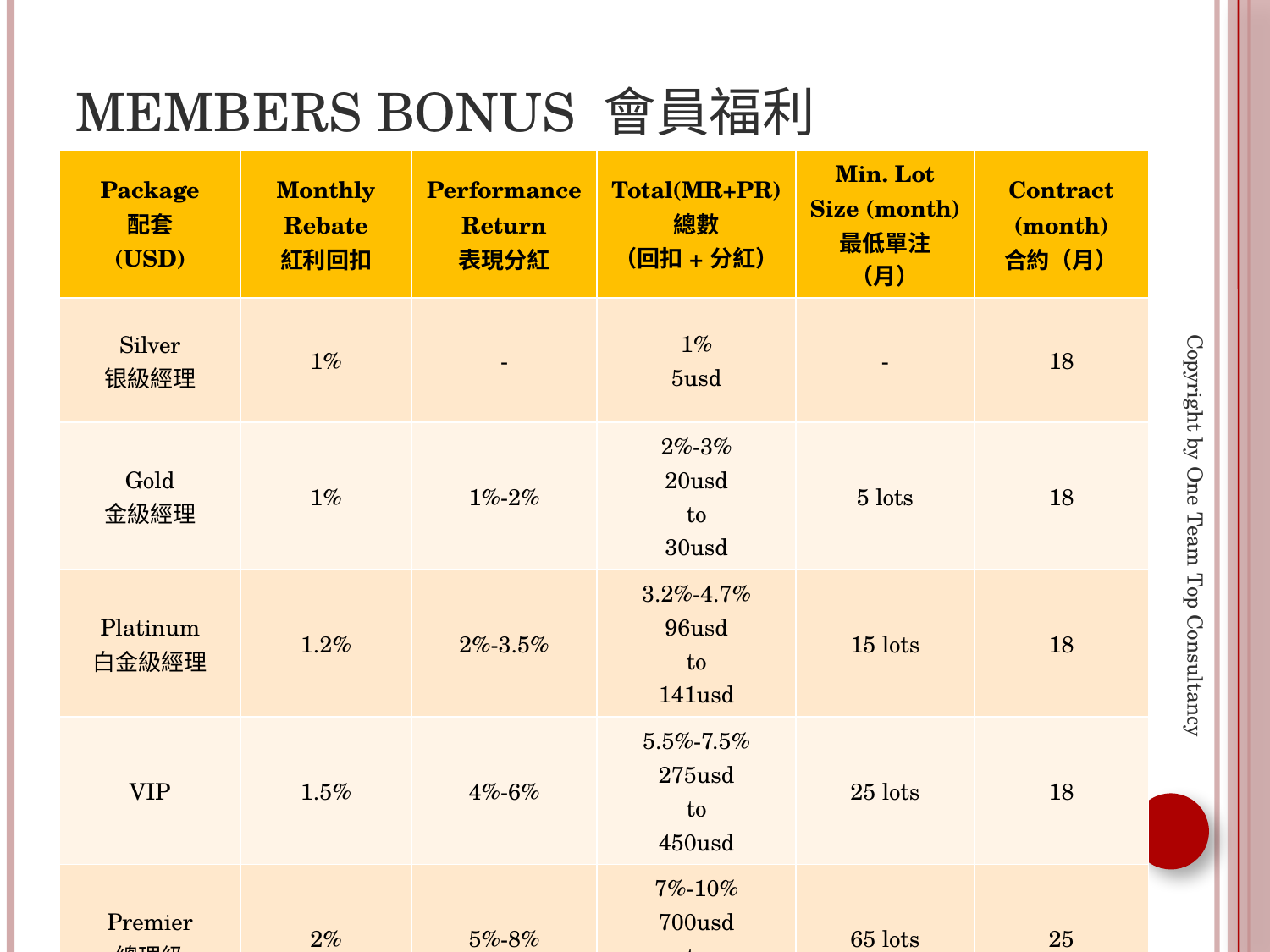

# Members Bonus 會員福利
| Package 配套 (USD) | Monthly Rebate 紅利回扣 | Performance Return 表現分紅 | Total(MR+PR) 總數 （回扣+分紅） | Min. Lot Size (month) 最低單注（月） | Contract (month) 合約（月） |
| --- | --- | --- | --- | --- | --- |
| Silver 银級經理 | 1% | - | 1% 5usd | - | 18 |
| Gold 金級經理 | 1% | 1%-2% | 2%-3% 20usd to 30usd | 5 lots | 18 |
| Platinum 白金級經理 | 1.2% | 2%-3.5% | 3.2%-4.7% 96usd to 141usd | 15 lots | 18 |
| VIP | 1.5% | 4%-6% | 5.5%-7.5% 275usd to 450usd | 25 lots | 18 |
| Premier 總理級 | 2% | 5%-8% | 7%-10% 700usd to 1,000usd | 65 lots | 25 |
Copyright by One Team Top Consultancy